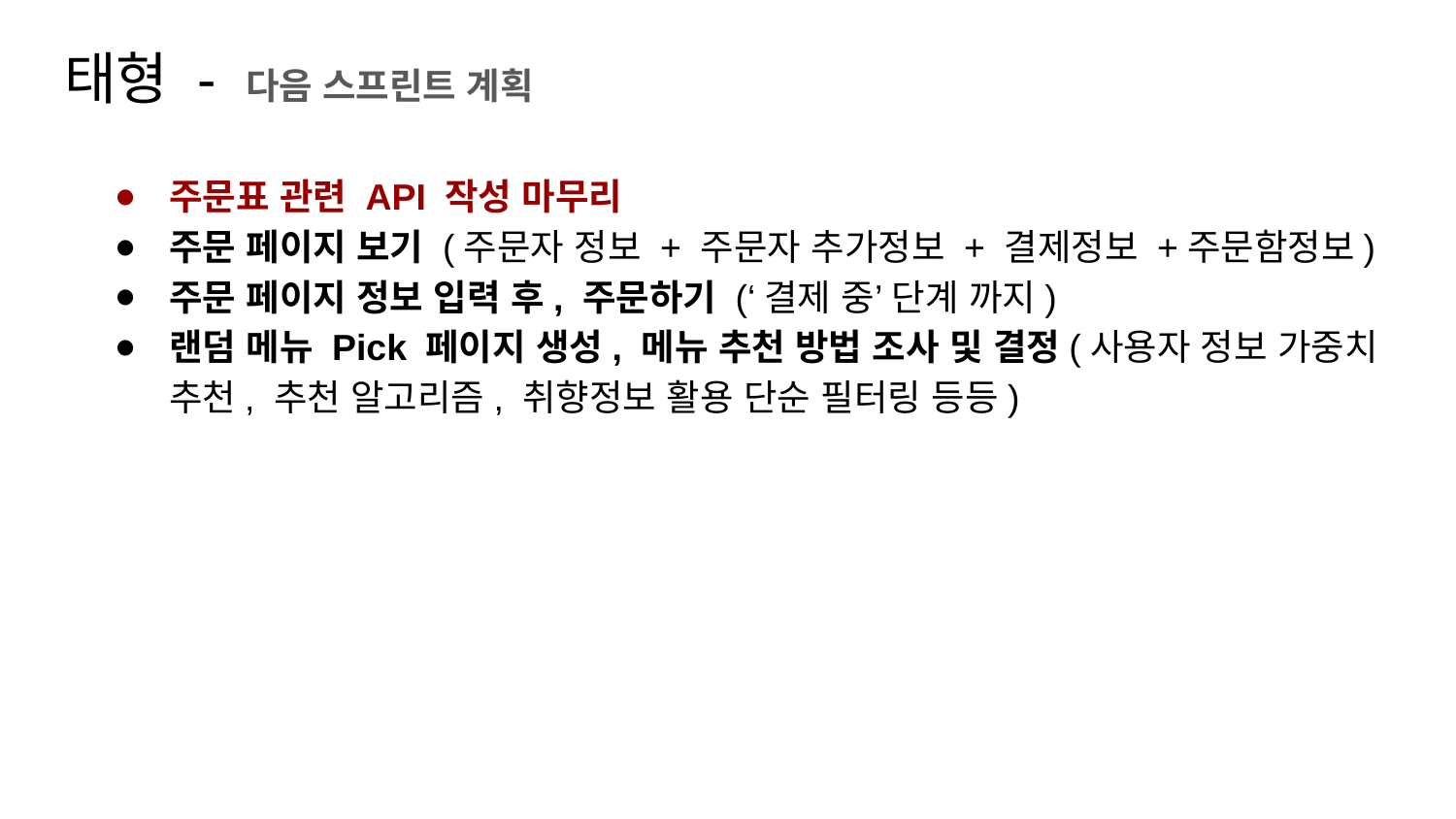

# 태형 - 다음 스프린트 계획
주문표 관련 API 작성 마무리
주문 페이지 보기 (주문자 정보 + 주문자 추가정보 + 결제정보 +주문함정보)
주문 페이지 정보 입력 후, 주문하기 (‘결제 중’ 단계 까지)
랜덤 메뉴 Pick 페이지 생성, 메뉴 추천 방법 조사 및 결정(사용자 정보 가중치 추천, 추천 알고리즘, 취향정보 활용 단순 필터링 등등)